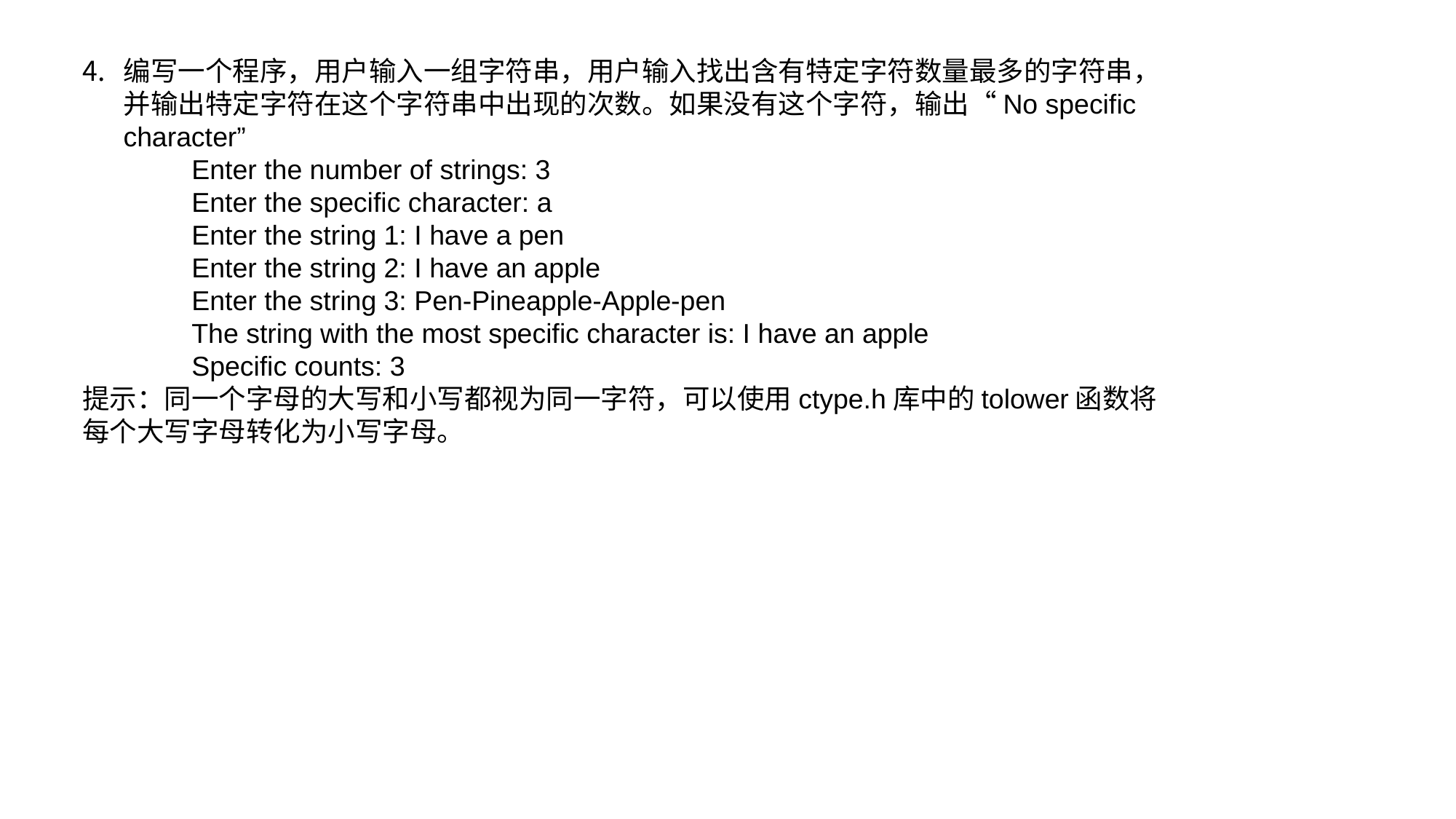

编写一个程序，用户输入一组字符串，用户输入找出含有特定字符数量最多的字符串，并输出特定字符在这个字符串中出现的次数。如果没有这个字符，输出“No specific character”
	Enter the number of strings: 3
	Enter the specific character: a
	Enter the string 1: I have a pen
	Enter the string 2: I have an apple
	Enter the string 3: Pen-Pineapple-Apple-pen
	The string with the most specific character is: I have an apple
	Specific counts: 3
提示：同一个字母的大写和小写都视为同一字符，可以使用ctype.h库中的tolower函数将每个大写字母转化为小写字母。